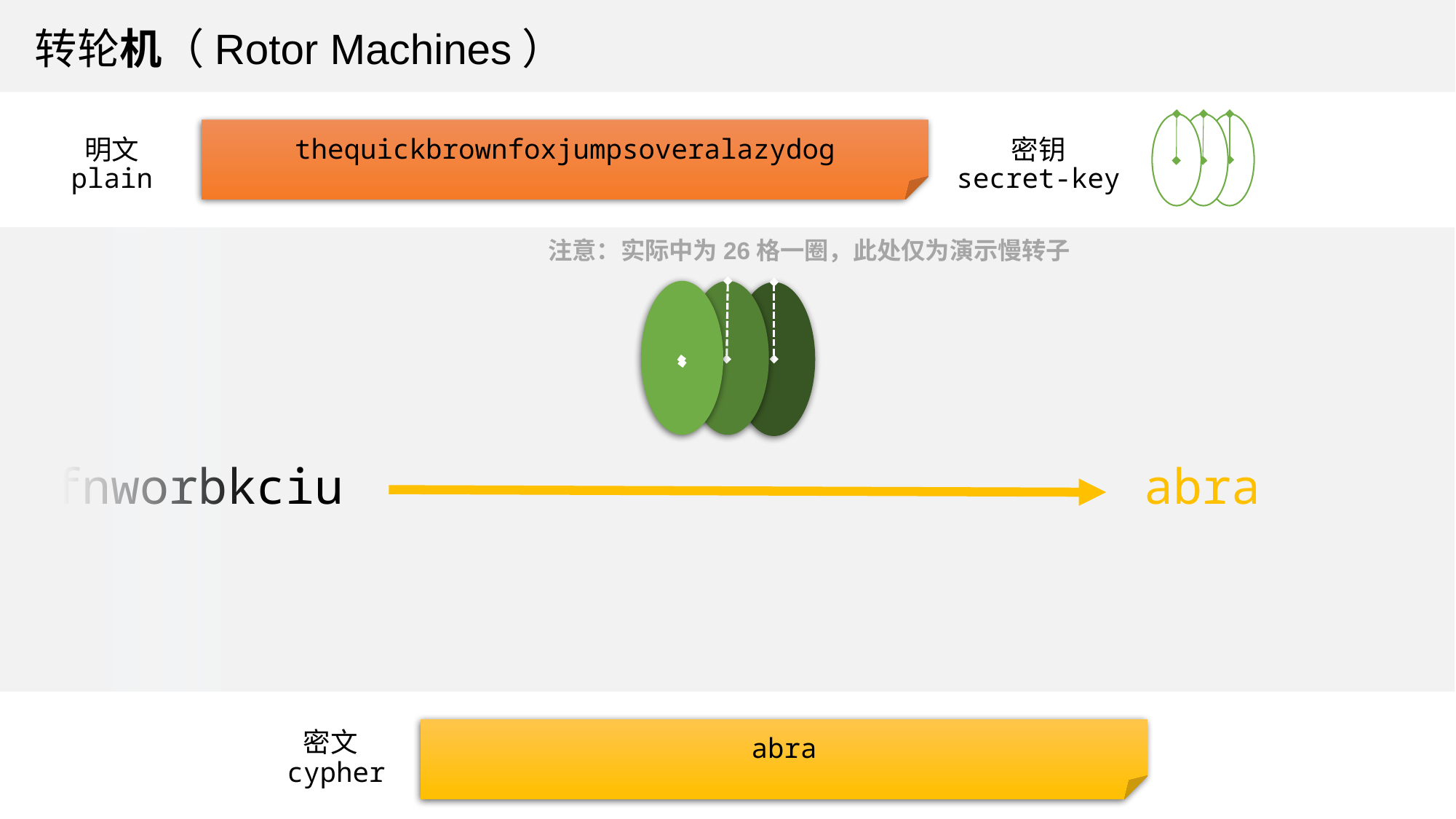

转轮机（Rotor Machines）

thequickbrownfoxjumpsoveralazydog
明文
密钥
secret-key
plain

注意：实际中为26格一圈，此处仅为演示慢转子

abra
godyzalarevospmujxofnworbkciu
abra
密文
cypher